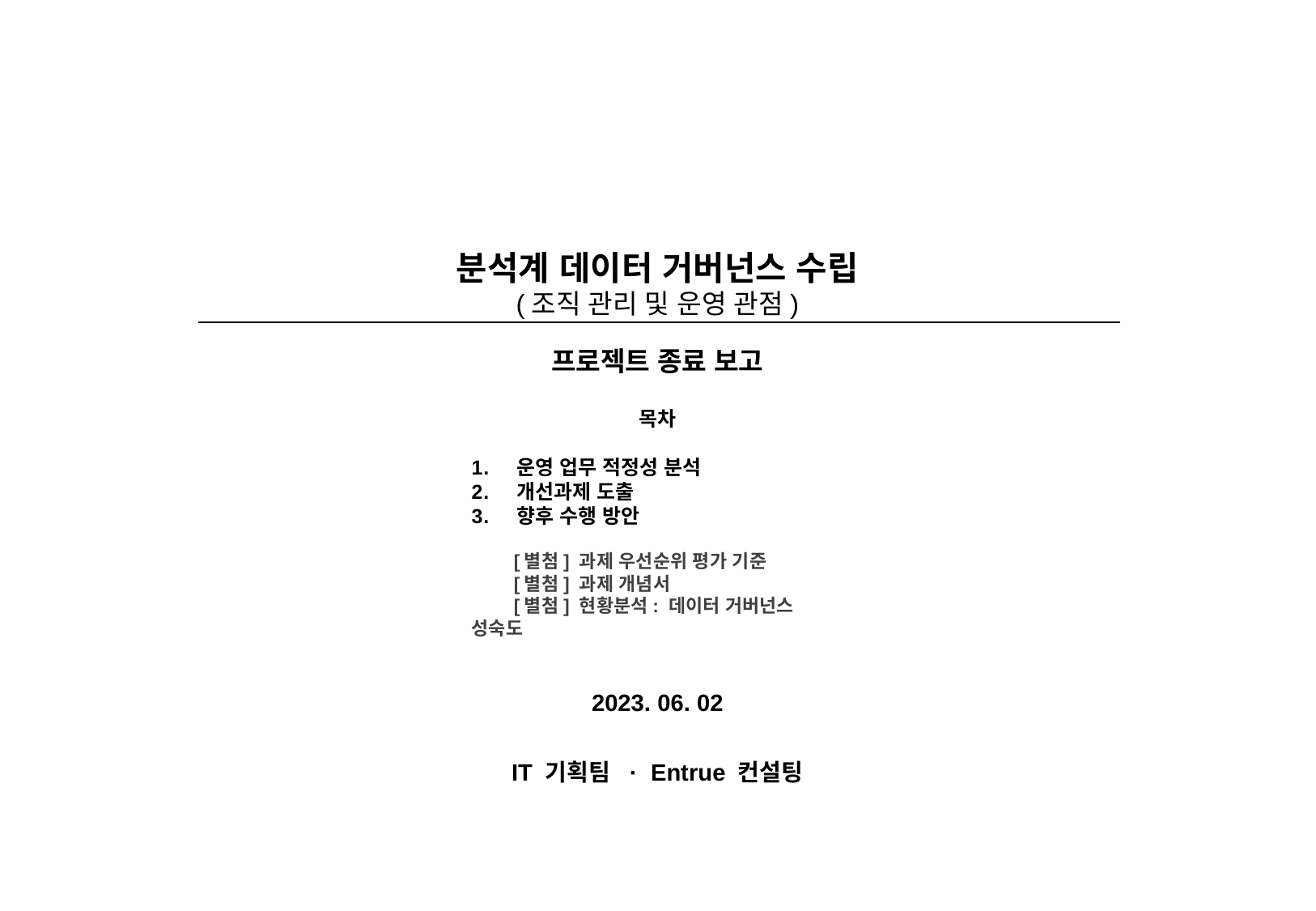

# 분석계 데이터 거버넌스 수립 (조직 관리 및 운영 관점)
프로젝트 종료 보고
목차

운영 업무 적정성 분석
개선과제 도출
향후 수행 방안

        [별첨] 과제 우선순위 평가 기준
        [별첨] 과제 개념서
        [별첨] 현황분석: 데이터 거버넌스 성숙도
2023. 06. 02
IT 기획팀  ·  Entrue 컨설팅